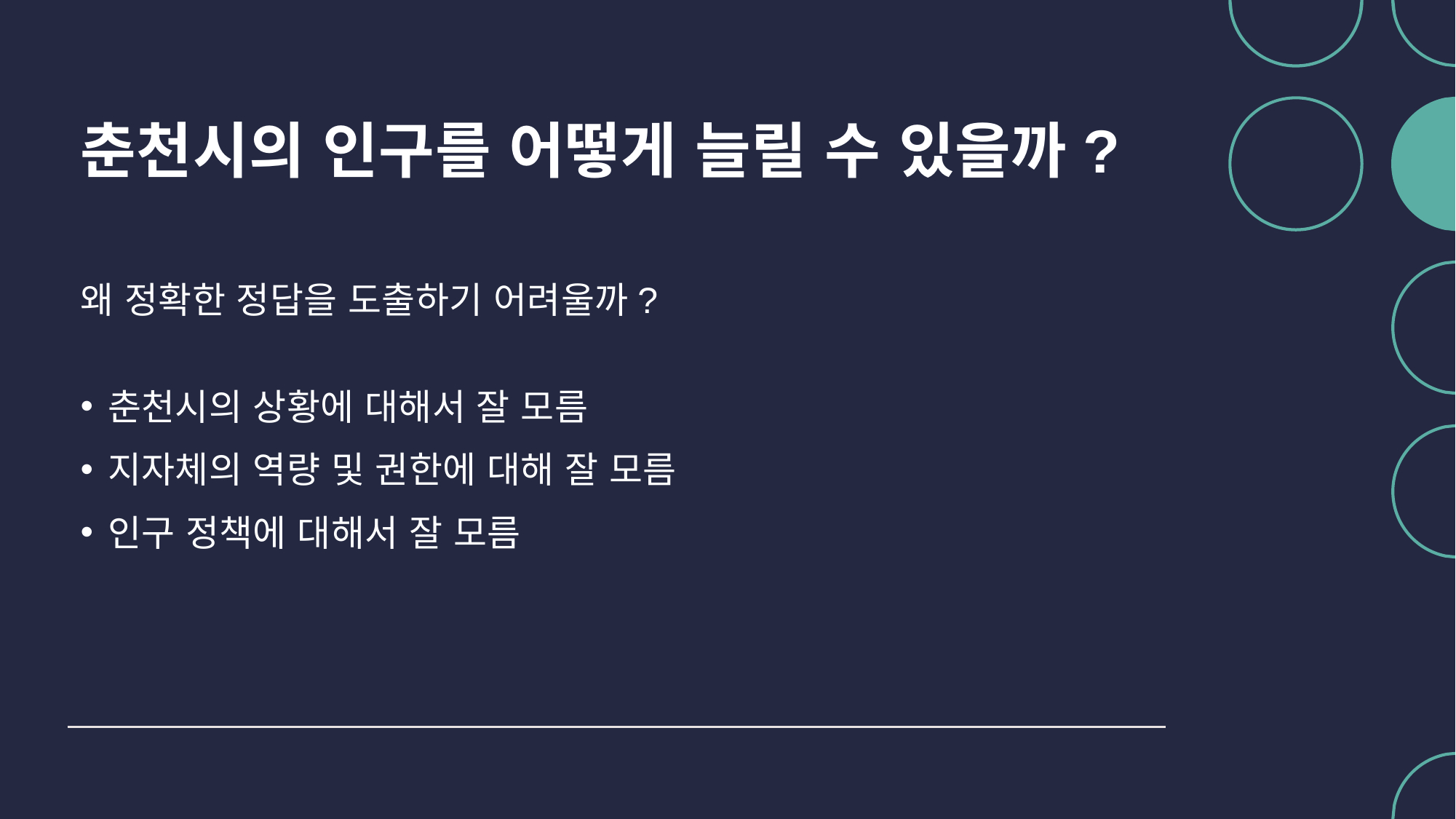

# 춘천시의 인구를 어떻게 늘릴 수 있을까?

왜 정확한 정답을 도출하기 어려울까?
춘천시의 상황에 대해서 잘 모름
지자체의 역량 및 권한에 대해 잘 모름
인구 정책에 대해서 잘 모름